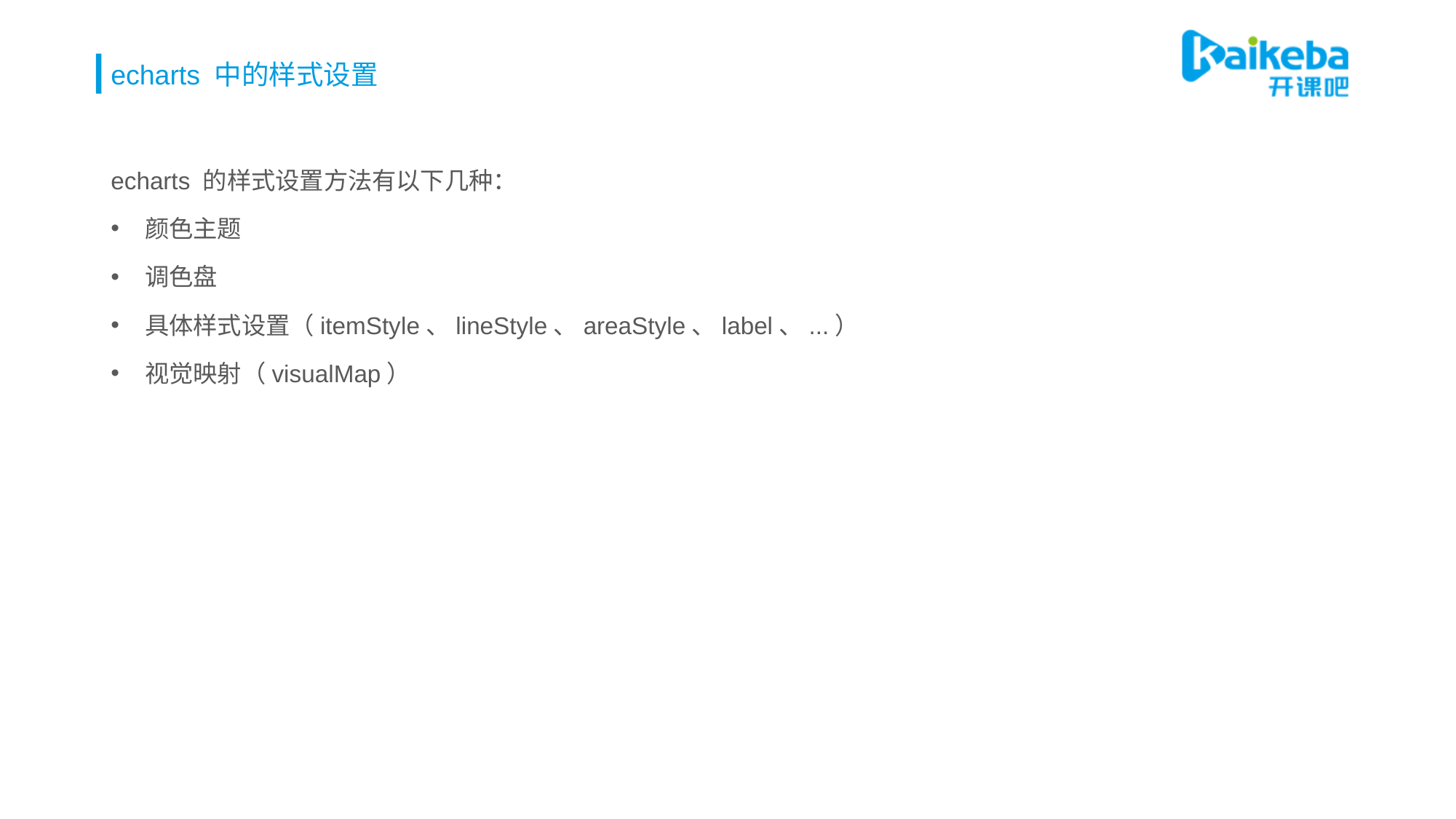

# echarts 中的样式设置
echarts 的样式设置方法有以下几种：
颜色主题
调色盘
具体样式设置（itemStyle、lineStyle、areaStyle、label、...）
视觉映射（visualMap）